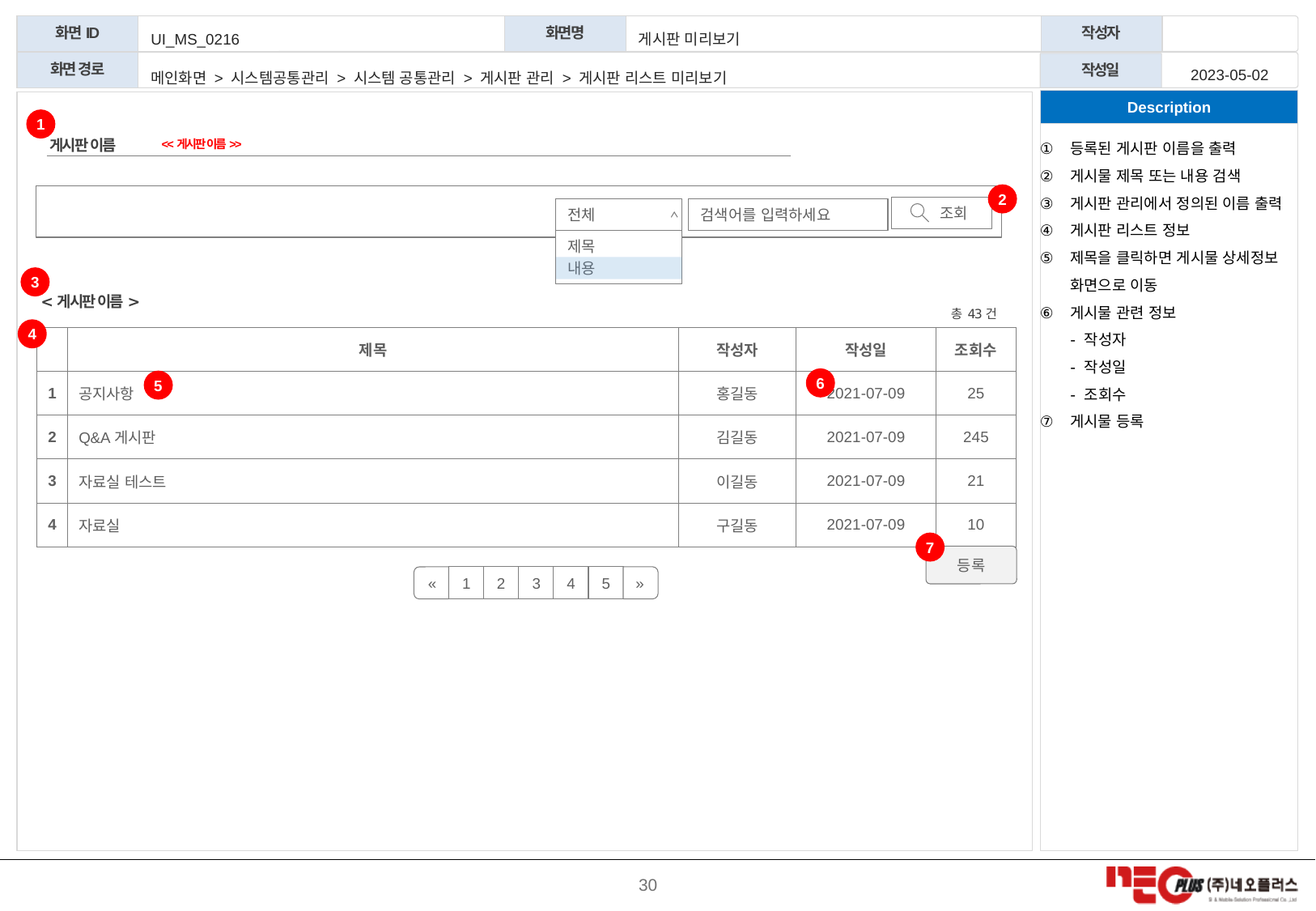

UI_MS_0216
게시판 미리보기

2023-05-02
메인화면 > 시스템공통관리 > 시스템 공통관리 > 게시판 관리 > 게시판 리스트 미리보기

1
 <<게시판 이름>>
등록된 게시판 이름을 출력
게시물 제목 또는 내용 검색
게시판 관리에서 정의된 이름 출력
게시판 리스트 정보
제목을 클릭하면 게시물 상세정보 화면으로 이동
게시물 관련 정보
- 작성자
- 작성일
- 조회수
게시물 등록
게시판 이름
2

조회

전체

제목
내용

검색어를 입력하세요
3
<게시판 이름>
총 43건
4
|  | 제목 | 작성자 | 작성일 | 조회수 |
| --- | --- | --- | --- | --- |
| 1 | 공지사항 | 홍길동 | 2021-07-09 | 25 |
| 2 | Q&A게시판 | 김길동 | 2021-07-09 | 245 |
| 3 | 자료실 테스트 | 이길동 | 2021-07-09 | 21 |
| 4 | 자료실 | 구길동 | 2021-07-09 | 10 |
6
5
7
등록
1
2
3
4
5
«
»